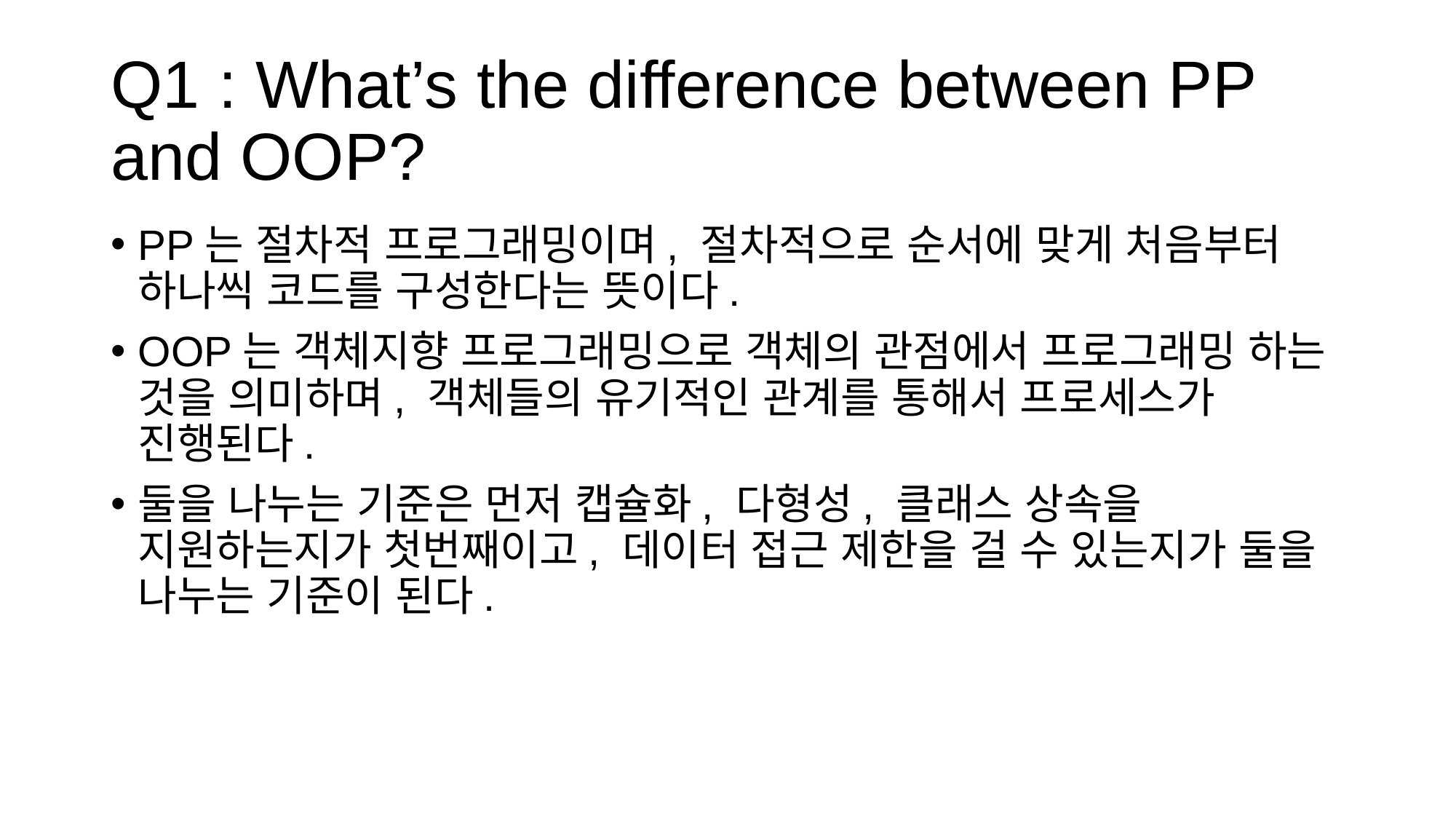

# Q1 : What’s the difference between PP and OOP?
PP는 절차적 프로그래밍이며, 절차적으로 순서에 맞게 처음부터 하나씩 코드를 구성한다는 뜻이다.
OOP는 객체지향 프로그래밍으로 객체의 관점에서 프로그래밍 하는 것을 의미하며, 객체들의 유기적인 관계를 통해서 프로세스가 진행된다.
둘을 나누는 기준은 먼저 캡슐화, 다형성, 클래스 상속을 지원하는지가 첫번째이고, 데이터 접근 제한을 걸 수 있는지가 둘을 나누는 기준이 된다.